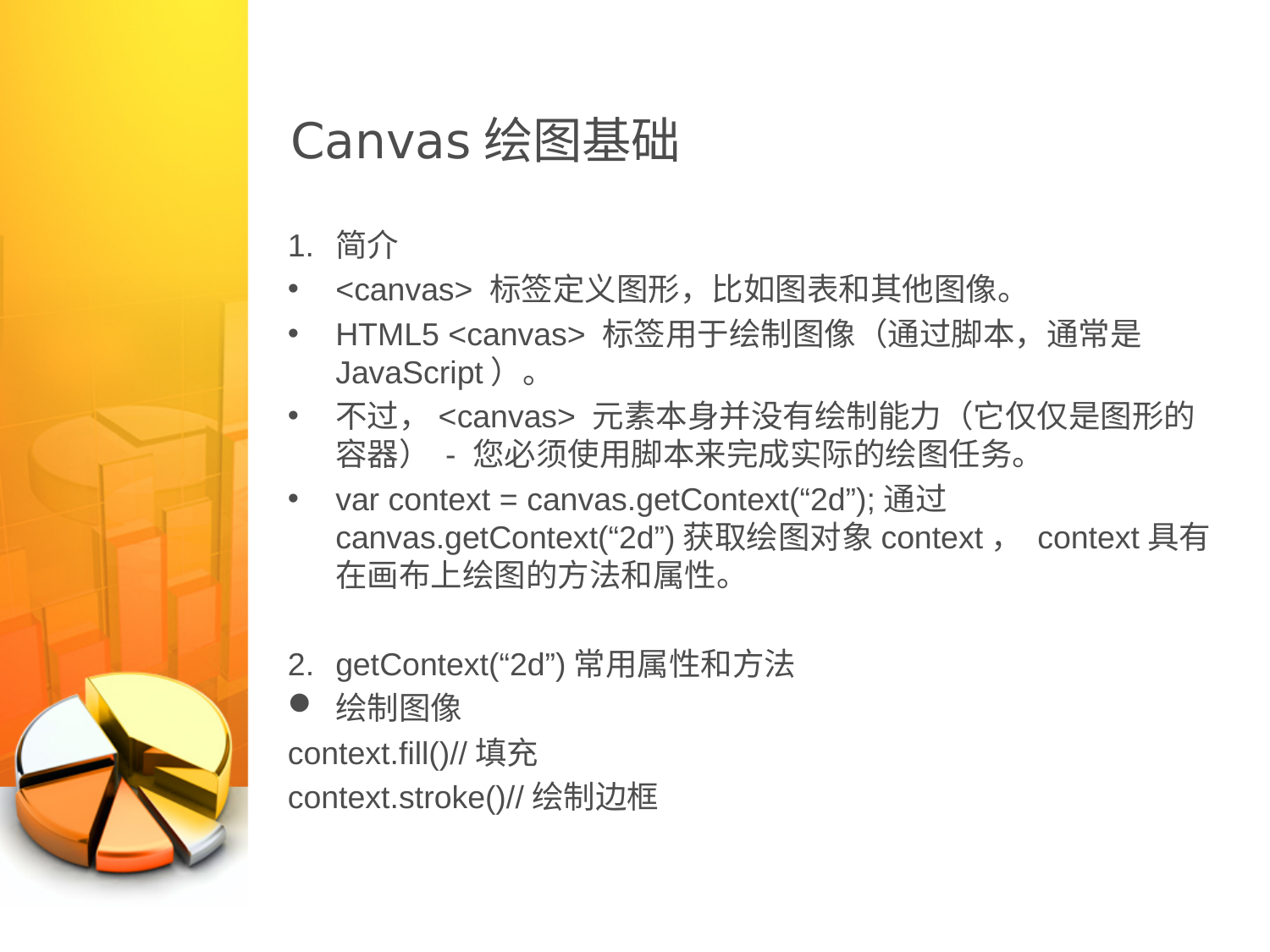

# Canvas绘图基础
简介
<canvas> 标签定义图形，比如图表和其他图像。
HTML5 <canvas> 标签用于绘制图像（通过脚本，通常是 JavaScript）。
不过，<canvas> 元素本身并没有绘制能力（它仅仅是图形的容器） - 您必须使用脚本来完成实际的绘图任务。
var context = canvas.getContext(“2d”);通过canvas.getContext(“2d”)获取绘图对象context， context具有在画布上绘图的方法和属性。

getContext(“2d”)常用属性和方法
绘制图像
context.fill()//填充
context.stroke()//绘制边框

PPT模板下载：www.1ppt.com/moban/     行业PPT模板：www.1ppt.com/hangye/
节日PPT模板：www.1ppt.com/jieri/           PPT素材下载：www.1ppt.com/sucai/
PPT背景图片：www.1ppt.com/beijing/      PPT图表下载：www.1ppt.com/tubiao/
优秀PPT下载：www.1ppt.com/xiazai/        PPT教程： www.1ppt.com/powerpoint/
Word教程： www.1ppt.com/word/              Excel教程：www.1ppt.com/excel/
资料下载：www.1ppt.com/ziliao/                PPT课件下载：www.1ppt.com/kejian/
范文下载：www.1ppt.com/fanwen/             试卷下载：www.1ppt.com/shiti/
教案下载：www.1ppt.com/jiaoan/        PPT论坛：www.1ppt.cn